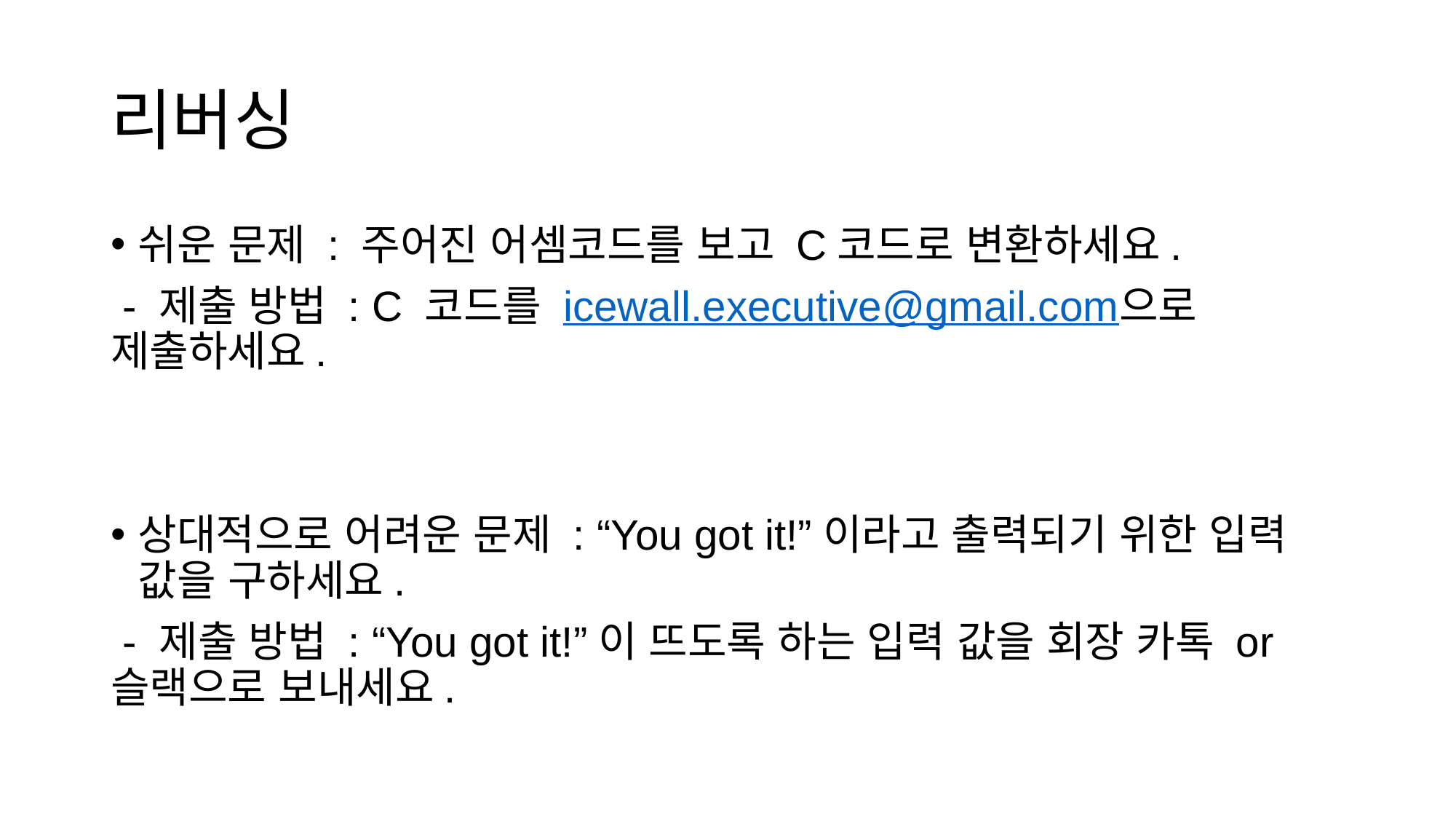

# 리버싱
쉬운 문제 : 주어진 어셈코드를 보고 C코드로 변환하세요.
 - 제출 방법 : C 코드를 icewall.executive@gmail.com으로 제출하세요.

상대적으로 어려운 문제 : “You got it!”이라고 출력되기 위한 입력 값을 구하세요.
 - 제출 방법 : “You got it!”이 뜨도록 하는 입력 값을 회장 카톡 or 슬랙으로 보내세요.